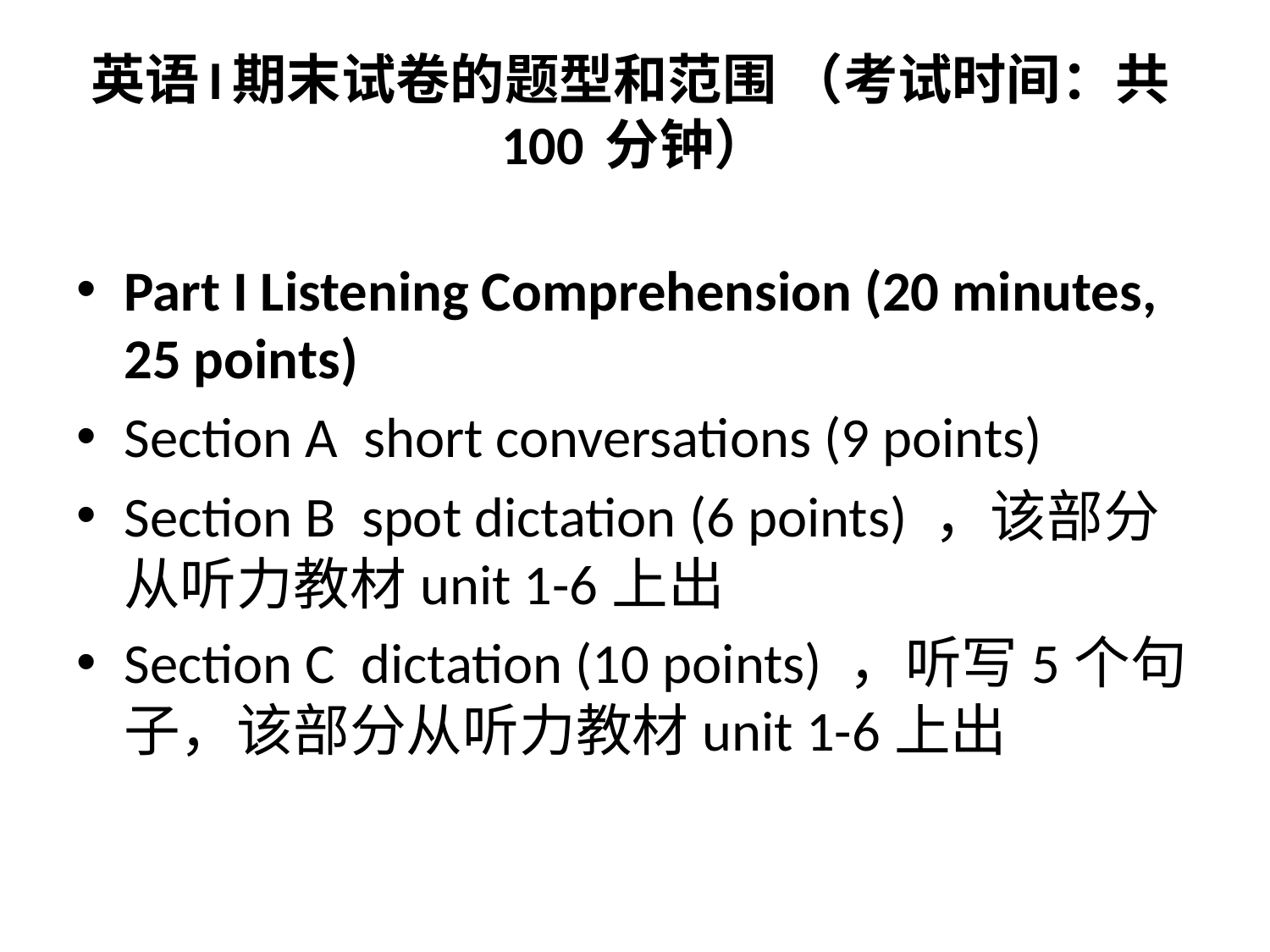

# 英语I期末试卷的题型和范围 （考试时间：共100 分钟）
Part I Listening Comprehension (20 minutes, 25 points)
Section A  short conversations (9 points)
Section B  spot dictation (6 points) ，该部分从听力教材unit 1-6上出
Section C  dictation (10 points) ，听写5个句子，该部分从听力教材unit 1-6上出